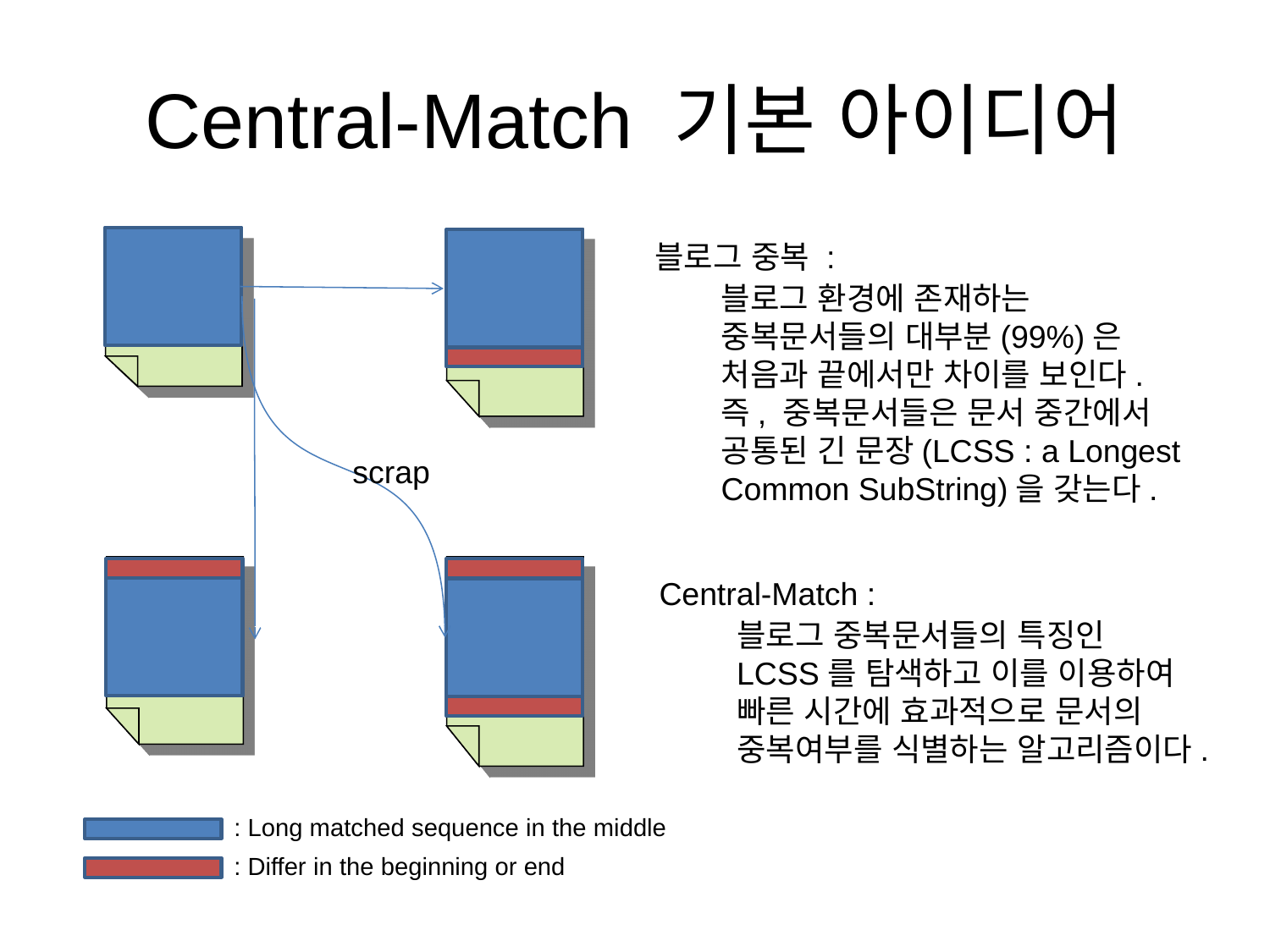

# Central-Match 기본 아이디어

블로그 중복 :
블로그 환경에 존재하는
중복문서들의 대부분(99%)은
처음과 끝에서만 차이를 보인다.
즉, 중복문서들은 문서 중간에서
공통된 긴 문장(LCSS : a Longest
Common SubString)을 갖는다.

scrap

Central-Match :

블로그 중복문서들의 특징인
LCSS를 탐색하고 이를 이용하여
빠른 시간에 효과적으로 문서의
중복여부를 식별하는 알고리즘이다.

: Long matched sequence in the middle

: Differ in the beginning or end